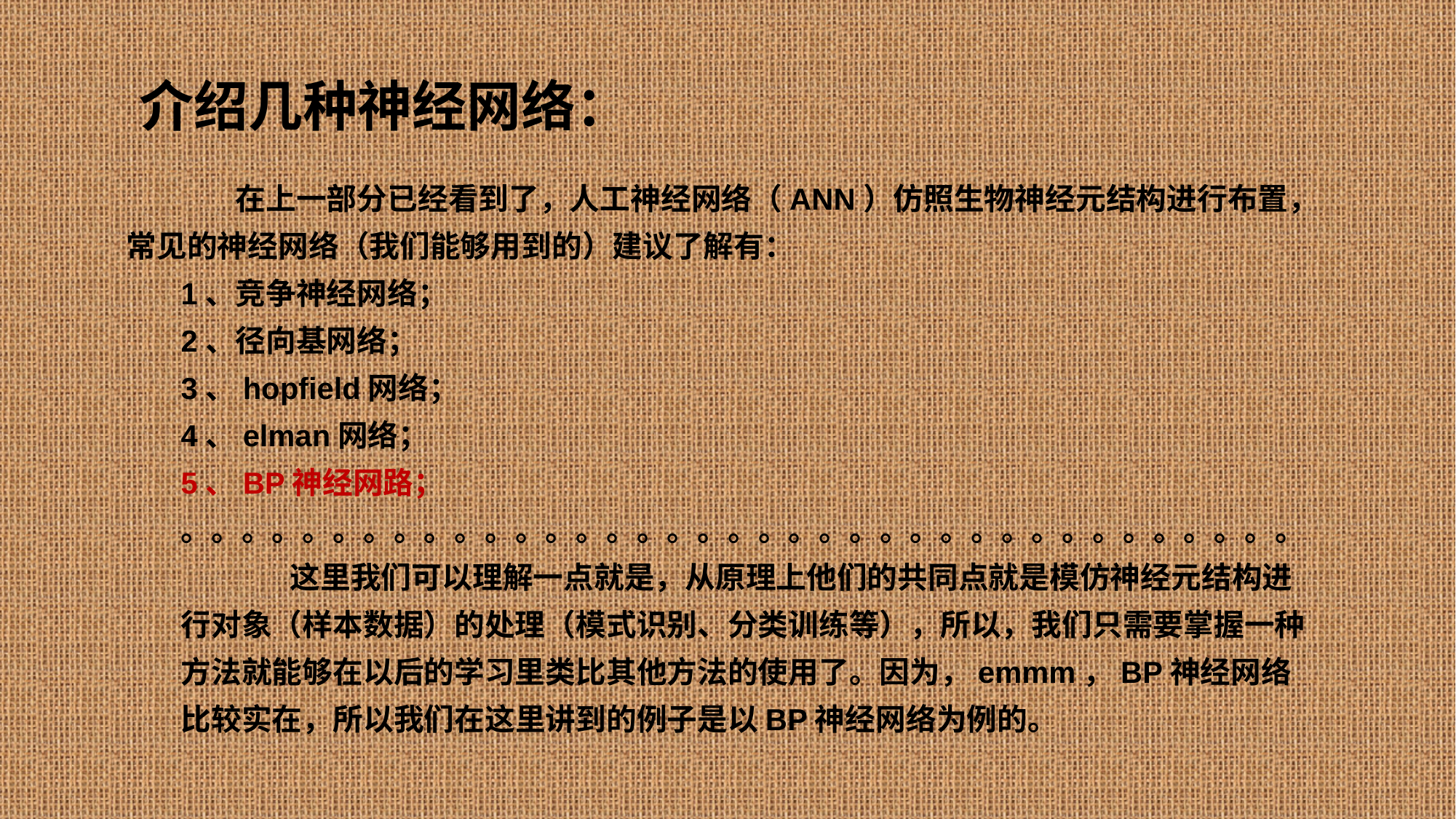

介绍几种神经网络：
	在上一部分已经看到了，人工神经网络（ANN）仿照生物神经元结构进行布置，常见的神经网络（我们能够用到的）建议了解有：
1、竞争神经网络；
2、径向基网络；
3、hopfield网络；
4、elman网络；
5、BP神经网路；
。。。。。。。。。。。。。。。。。。。。。。。。。。。。。。。。。。。。。
	这里我们可以理解一点就是，从原理上他们的共同点就是模仿神经元结构进行对象（样本数据）的处理（模式识别、分类训练等），所以，我们只需要掌握一种方法就能够在以后的学习里类比其他方法的使用了。因为，emmm，BP神经网络比较实在，所以我们在这里讲到的例子是以BP神经网络为例的。